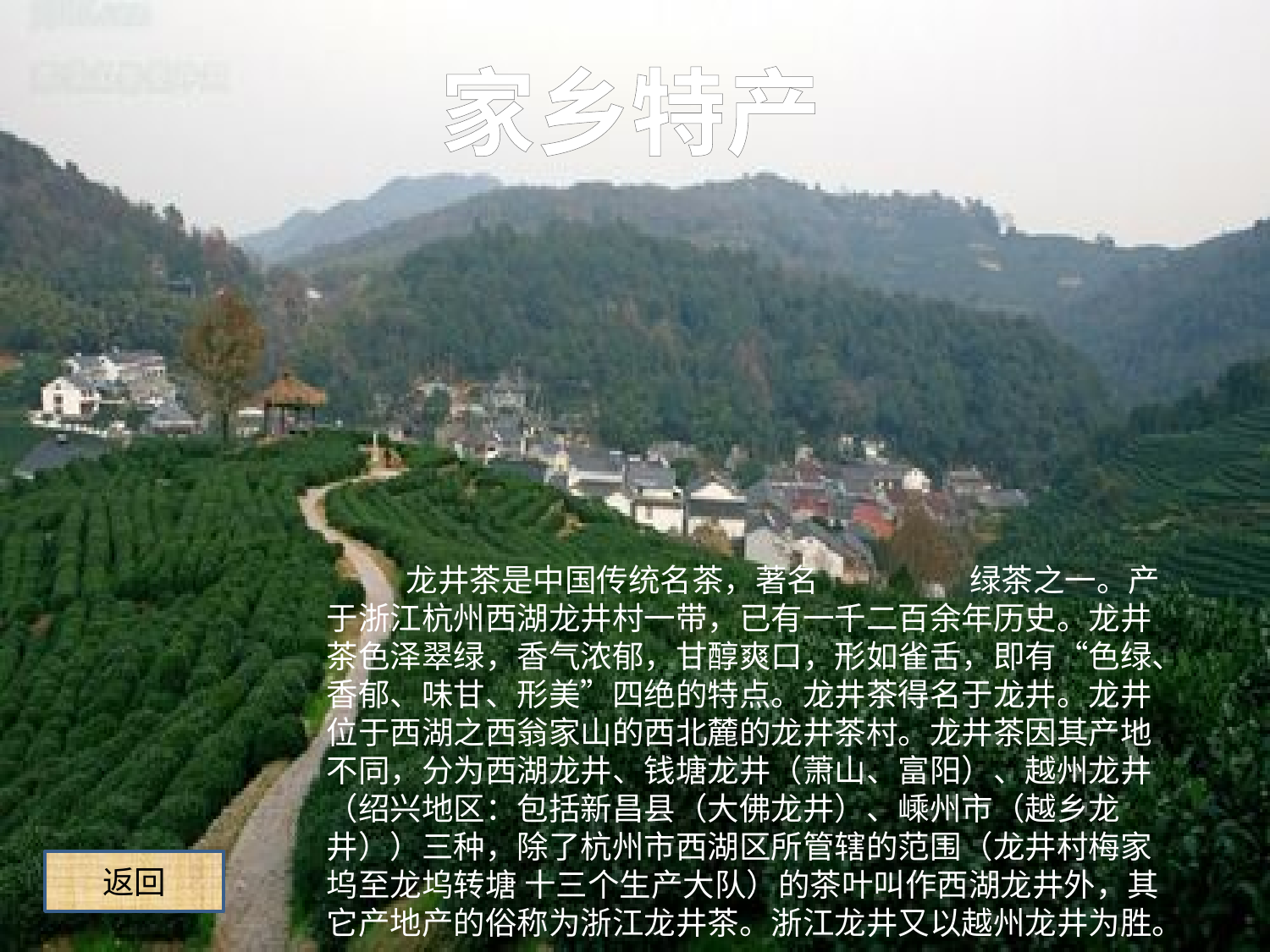

家乡特产

          龙井茶是中国传统名茶，著名                     绿茶之一。产于浙江杭州西湖龙井村一带，已有一千二百余年历史。龙井茶色泽翠绿，香气浓郁，甘醇爽口，形如雀舌，即有“色绿、香郁、味甘、形美”四绝的特点。龙井茶得名于龙井。龙井位于西湖之西翁家山的西北麓的龙井茶村。龙井茶因其产地不同，分为西湖龙井、钱塘龙井（萧山、富阳）、越州龙井（绍兴地区：包括新昌县（大佛龙井）、嵊州市（越乡龙井））三种，除了杭州市西湖区所管辖的范围（龙井村梅家坞至龙坞转塘 十三个生产大队）的茶叶叫作西湖龙井外，其它产地产的俗称为浙江龙井茶。浙江龙井又以越州龙井为胜。

返回